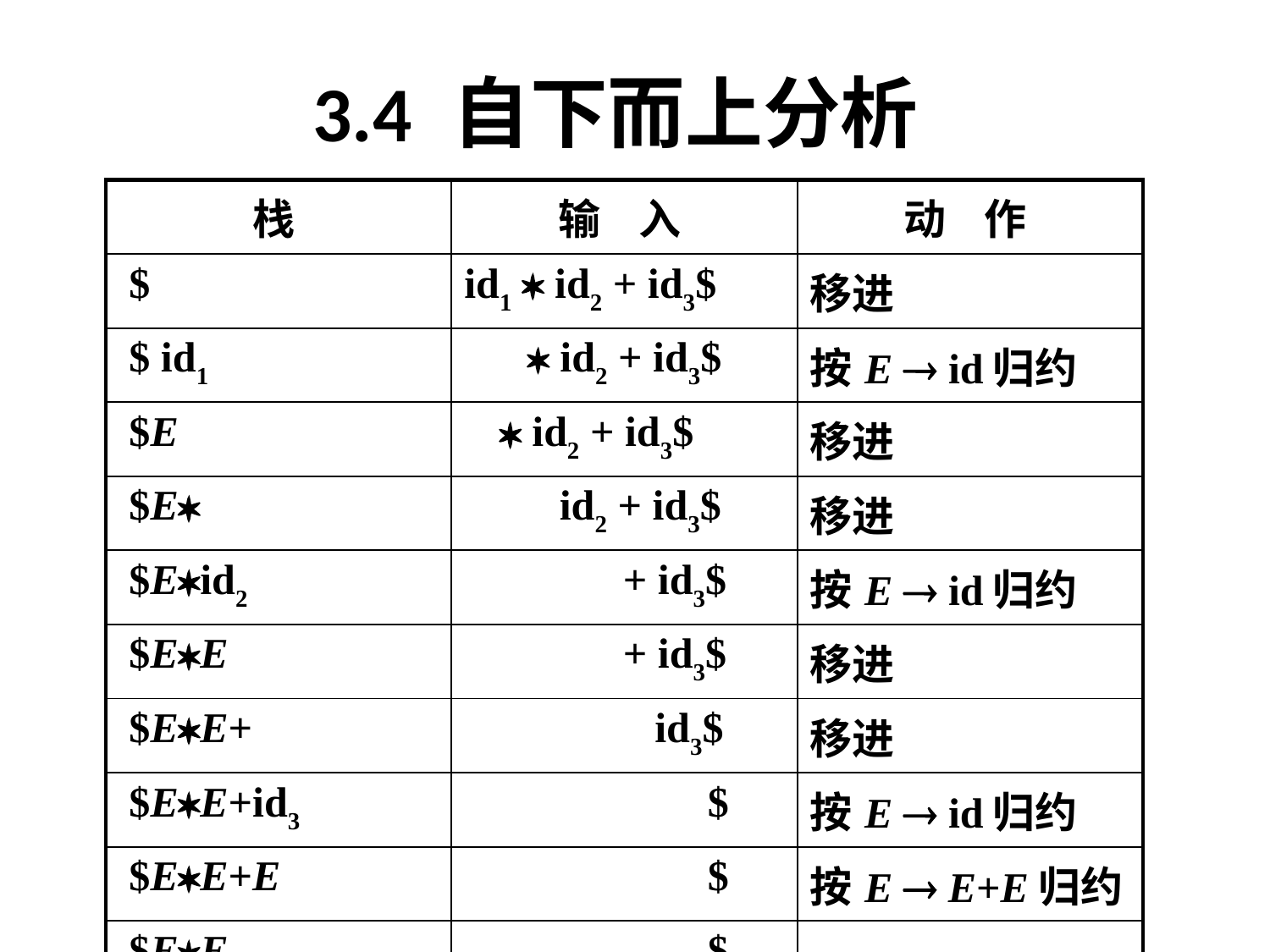

# 3.4 自下而上分析
| 栈 | 输 入 | 动 作 |
| --- | --- | --- |
| $ | id1 ∗ id2 + id3$ | 移进 |
| $ id1 | ∗ id2 + id3$ | 按E → id归约 |
| $E | ∗ id2 + id3$ | 移进 |
| $E∗ | id2 + id3$ | 移进 |
| $E∗id2 | + id3$ | 按E → id归约 |
| $E∗E | + id3$ | 移进 |
| $E∗E+ | id3$ | 移进 |
| $E∗E+id3 | $ | 按E → id归约 |
| $E∗E+E | $ | 按E → E+E归约 |
| $E∗E | $ |  |
|  |  |  |